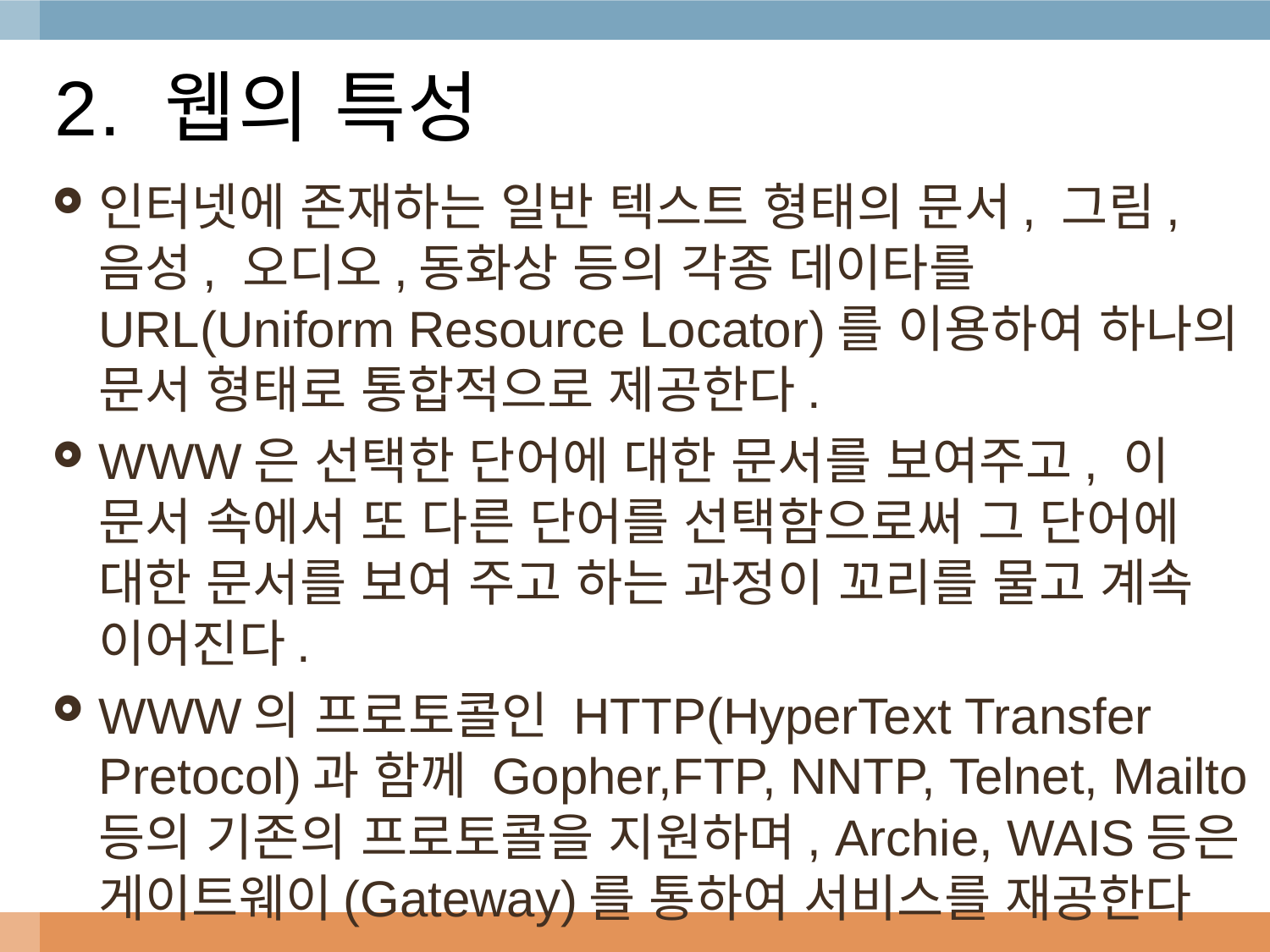

# 2. 웹의 특성
인터넷에 존재하는 일반 텍스트 형태의 문서, 그림, 음성, 오디오,동화상 등의 각종 데이타를 URL(Uniform Resource Locator)를 이용하여 하나의 문서 형태로 통합적으로 제공한다.
WWW은 선택한 단어에 대한 문서를 보여주고, 이 문서 속에서 또 다른 단어를 선택함으로써 그 단어에 대한 문서를 보여 주고 하는 과정이 꼬리를 물고 계속 이어진다.
WWW의 프로토콜인 HTTP(HyperText Transfer Pretocol)과 함께 Gopher,FTP, NNTP, Telnet, Mailto 등의 기존의 프로토콜을 지원하며, Archie, WAIS등은 게이트웨이(Gateway)를 통하여 서비스를 재공한다